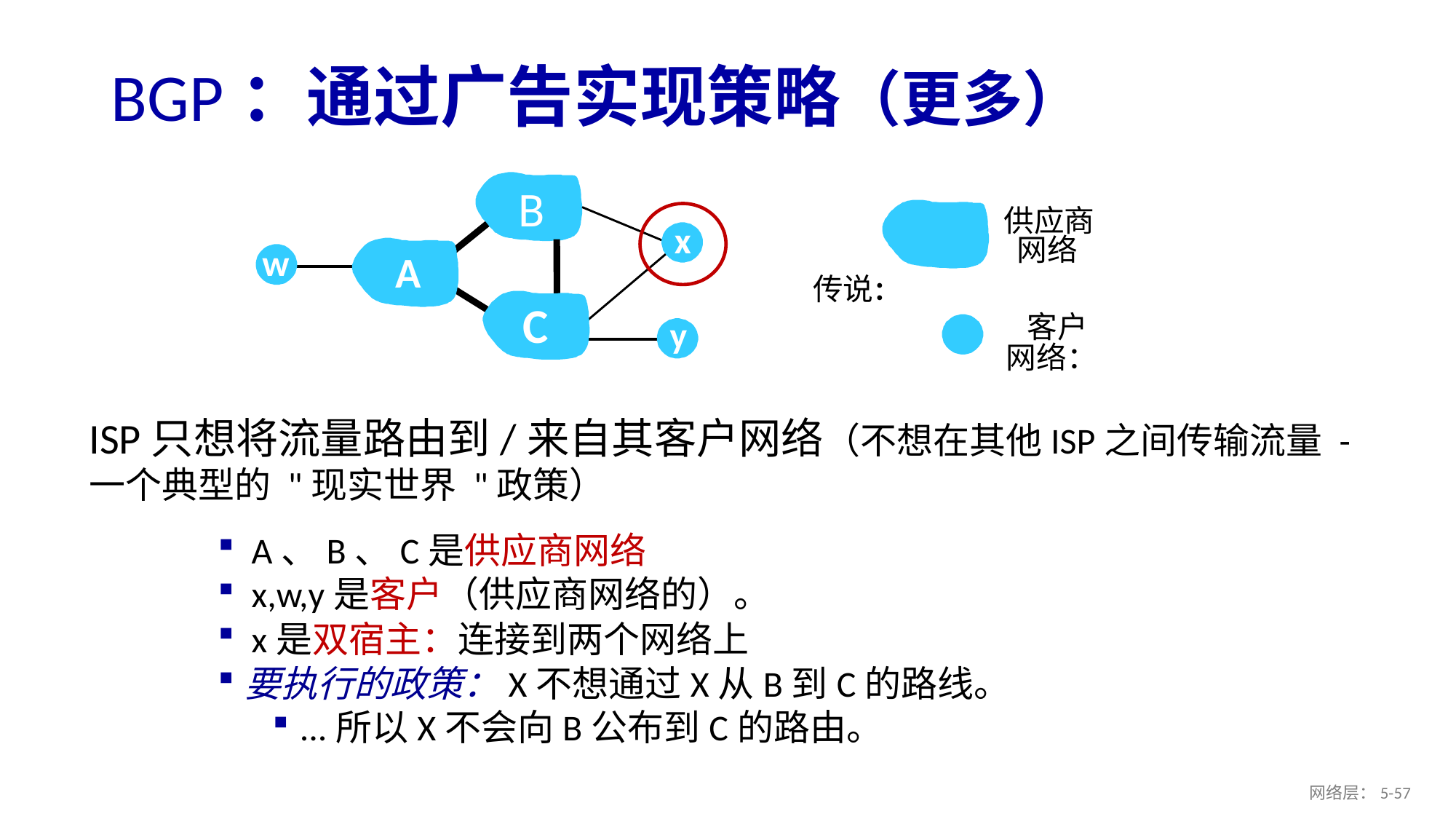

# BGP：通过广告实现策略（更多）

B

供应商

网络

传说：

客户

网络：

x

A

w

C

y

ISP只想将流量路由到/来自其客户网络（不想在其他ISP之间传输流量 - 一个典型的 "现实世界 "政策）

A、B、C是供应商网络
x,w,y是客户（供应商网络的）。
x是双宿主：连接到两个网络上
要执行的政策：X不想通过X从B到C的路线。
...所以X不会向B公布到C的路由。

网络层：5-57